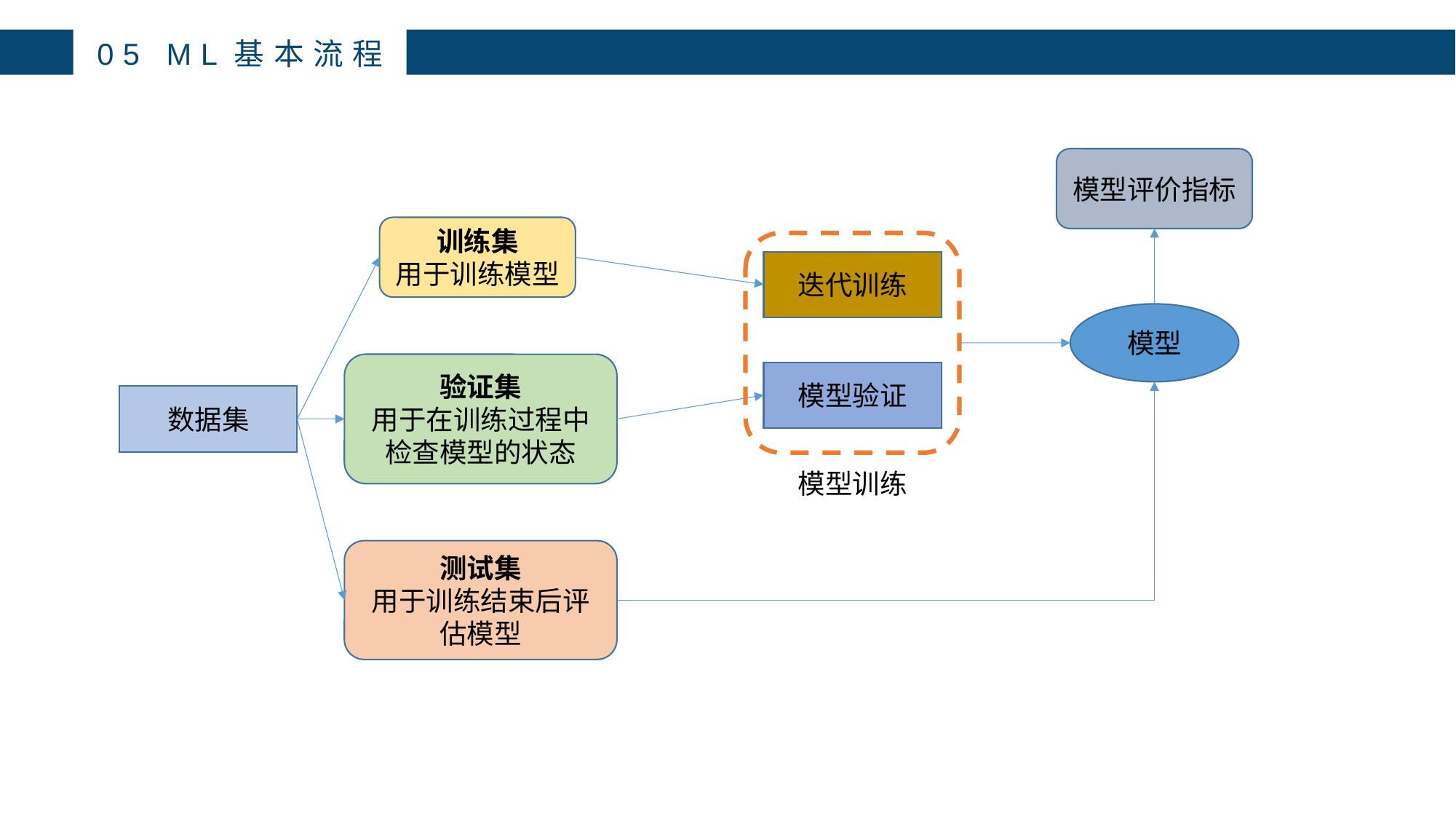

05 ML基本流程

模型评价指标
训练集
用于训练模型

迭代训练
模型
验证集
用于在训练过程中检查模型的状态
模型验证
数据集
模型训练
测试集
用于训练结束后评估模型